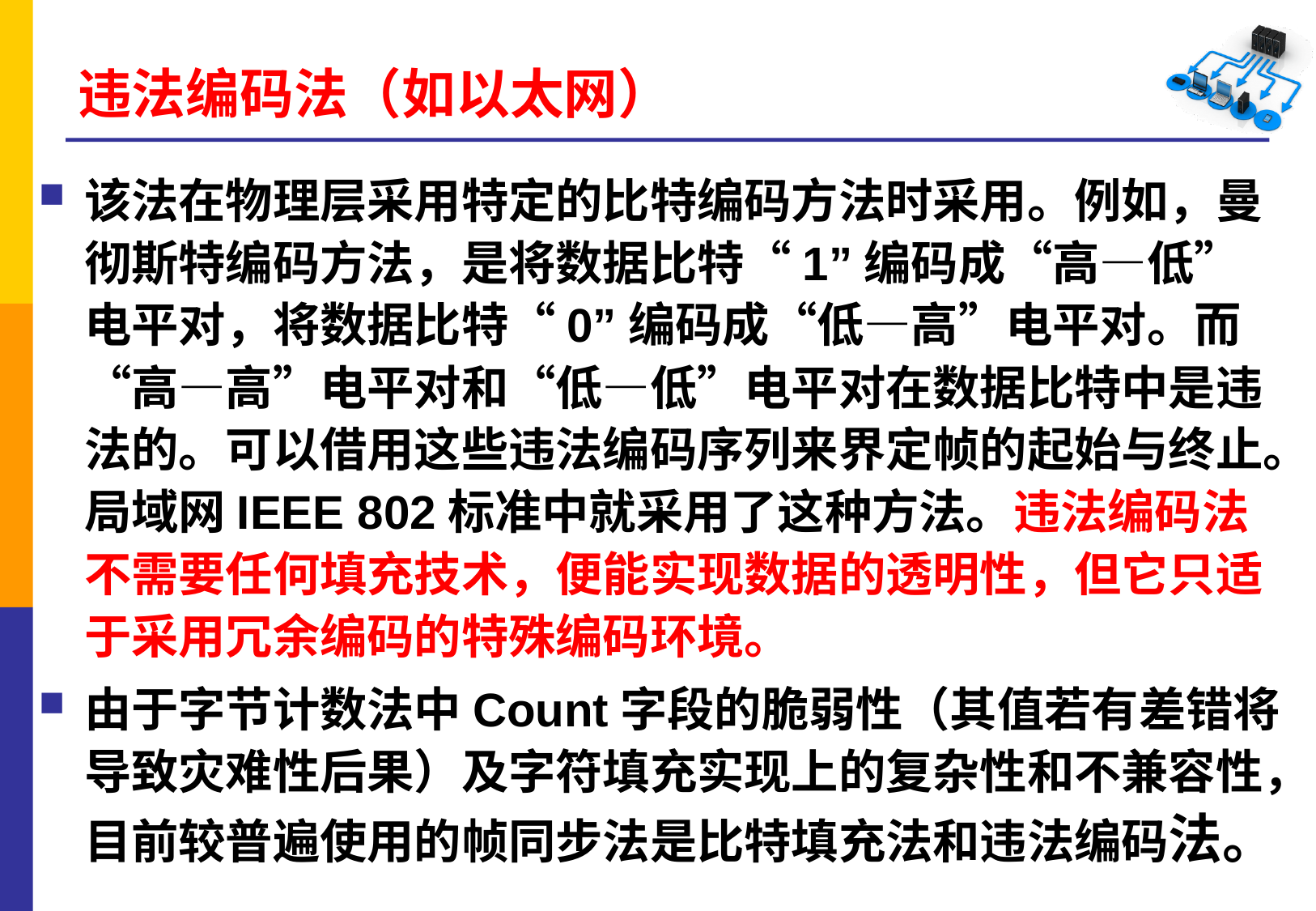

# 违法编码法（如以太网）
该法在物理层采用特定的比特编码方法时采用。例如，曼彻斯特编码方法，是将数据比特“1”编码成“高—低”电平对，将数据比特“0”编码成“低—高”电平对。而“高—高”电平对和“低—低”电平对在数据比特中是违法的。可以借用这些违法编码序列来界定帧的起始与终止。局域网IEEE 802标准中就采用了这种方法。违法编码法不需要任何填充技术，便能实现数据的透明性，但它只适于采用冗余编码的特殊编码环境。
由于字节计数法中Count字段的脆弱性（其值若有差错将导致灾难性后果）及字符填充实现上的复杂性和不兼容性，目前较普遍使用的帧同步法是比特填充法和违法编码法。